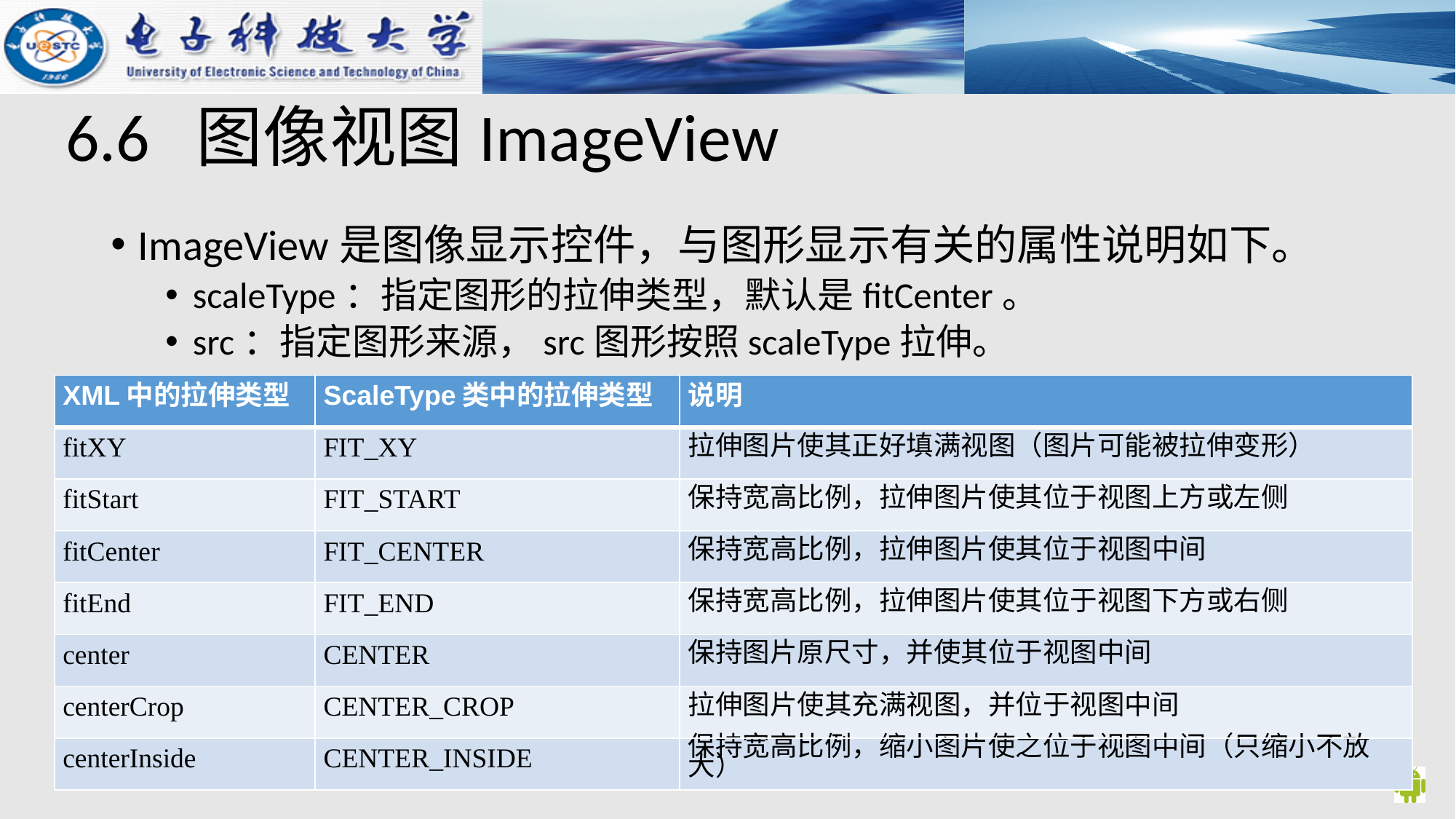

# 6.6  图像视图ImageView
ImageView是图像显示控件，与图形显示有关的属性说明如下。
scaleType：指定图形的拉伸类型，默认是fitCenter。
src：指定图形来源，src图形按照scaleType拉伸。

| XML中的拉伸类型 | ScaleType类中的拉伸类型 | 说明 |
| --- | --- | --- |
| fitXY | FIT\_XY | 拉伸图片使其正好填满视图（图片可能被拉伸变形） |
| fitStart | FIT\_START | 保持宽高比例，拉伸图片使其位于视图上方或左侧 |
| fitCenter | FIT\_CENTER | 保持宽高比例，拉伸图片使其位于视图中间 |
| fitEnd | FIT\_END | 保持宽高比例，拉伸图片使其位于视图下方或右侧 |
| center | CENTER | 保持图片原尺寸，并使其位于视图中间 |
| centerCrop | CENTER\_CROP | 拉伸图片使其充满视图，并位于视图中间 |
| centerInside | CENTER\_INSIDE | 保持宽高比例，缩小图片使之位于视图中间（只缩小不放大） |